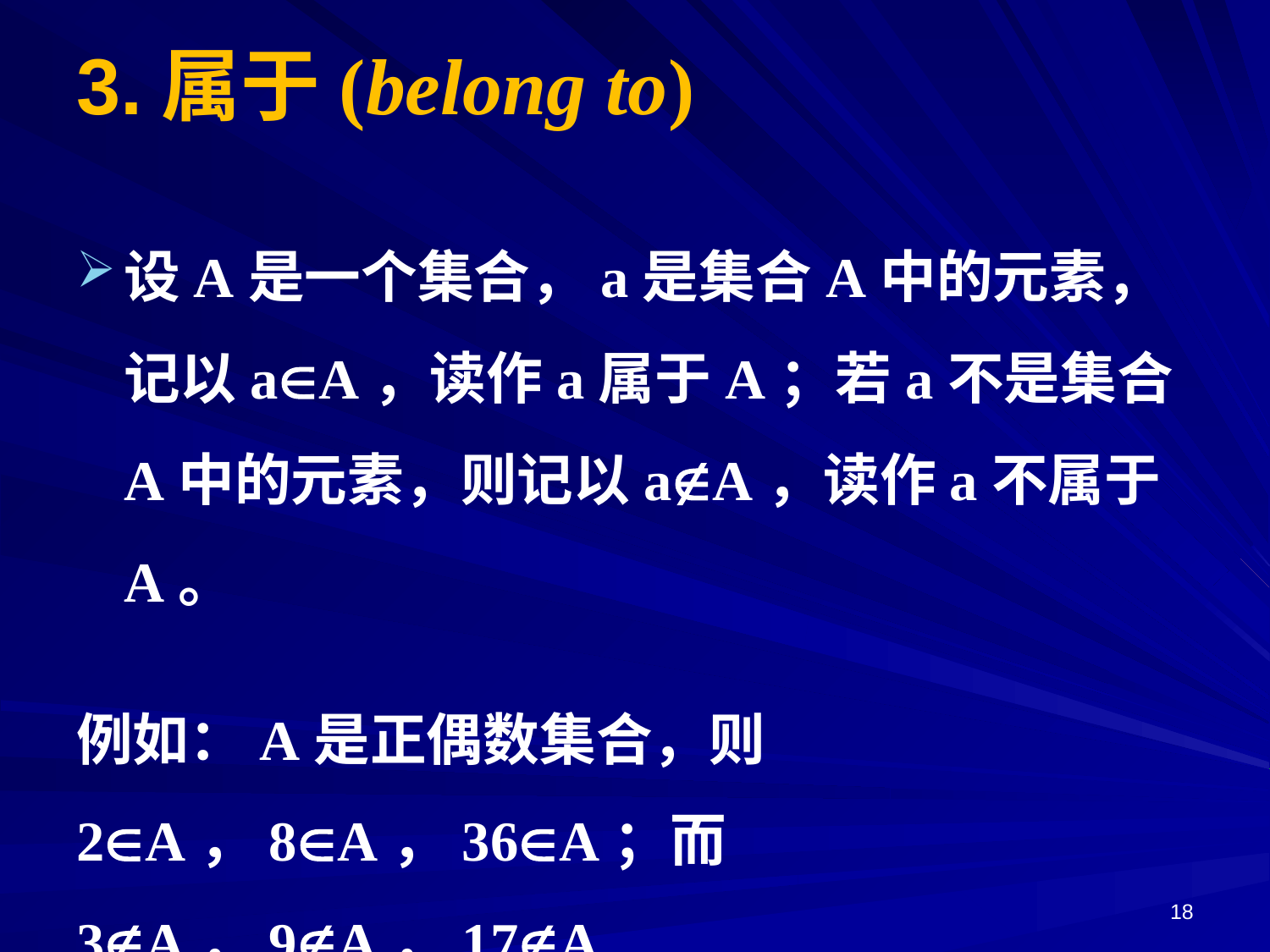

3.属于(belong to)
设A是一个集合，a是集合A中的元素，记以a∈A，读作a属于A；若a不是集合A中的元素，则记以a∉A，读作a不属于A。
例如：A是正偶数集合，则2∈A，8∈A，36∈A；而 3∉A，9∉A，17∉A
18